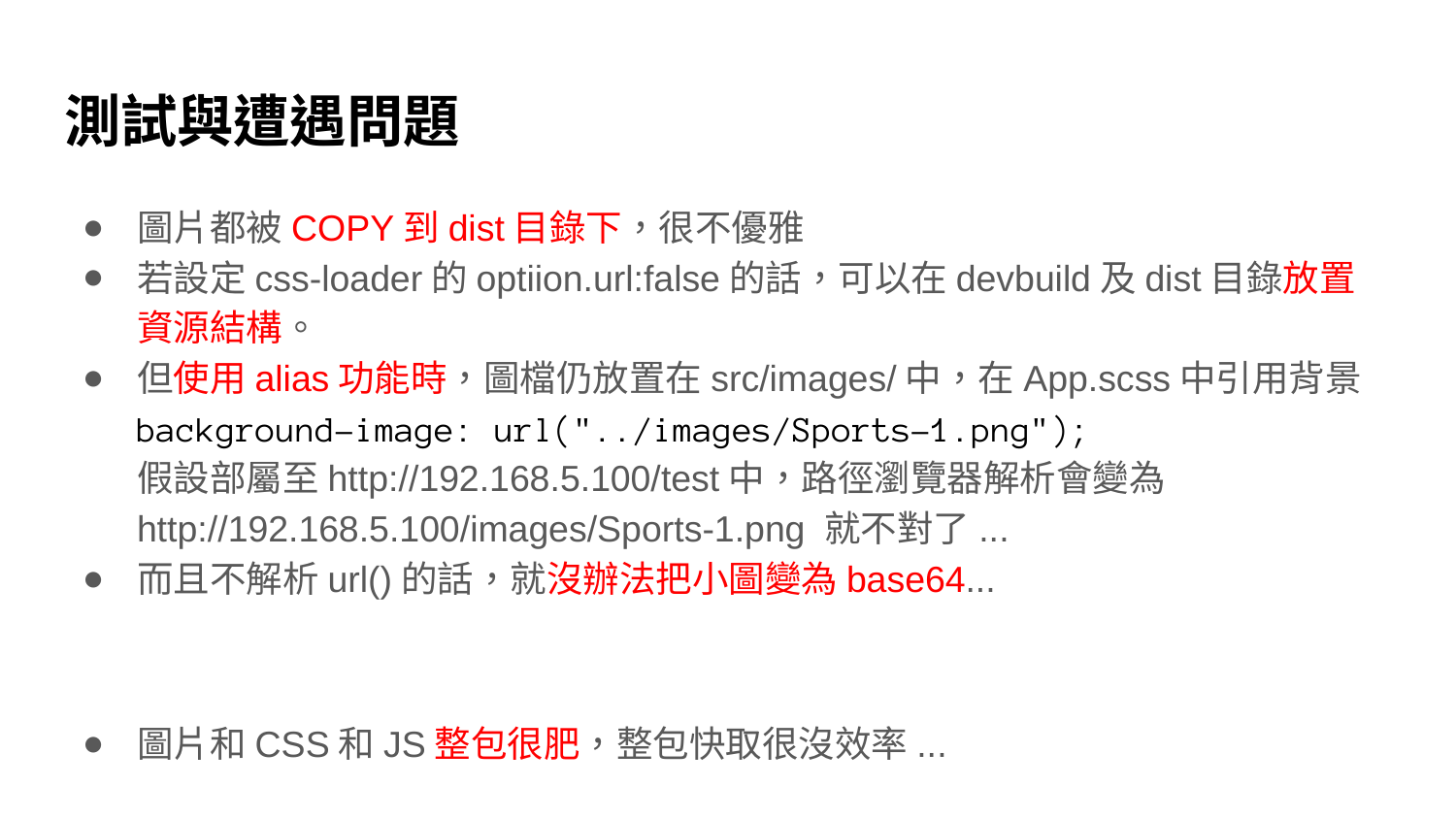

# 測試與遭遇問題
圖片都被COPY到dist目錄下，很不優雅
若設定css-loader的optiion.url:false的話，可以在devbuild及dist目錄放置資源結構。
但使用alias功能時，圖檔仍放置在src/images/中，在App.scss中引用背景 background-image: url("../images/Sports-1.png");
假設部屬至http://192.168.5.100/test中，路徑瀏覽器解析會變為
http://192.168.5.100/images/Sports-1.png 就不對了...
而且不解析url()的話，就沒辦法把小圖變為base64...

圖片和CSS和JS整包很肥，整包快取很沒效率...